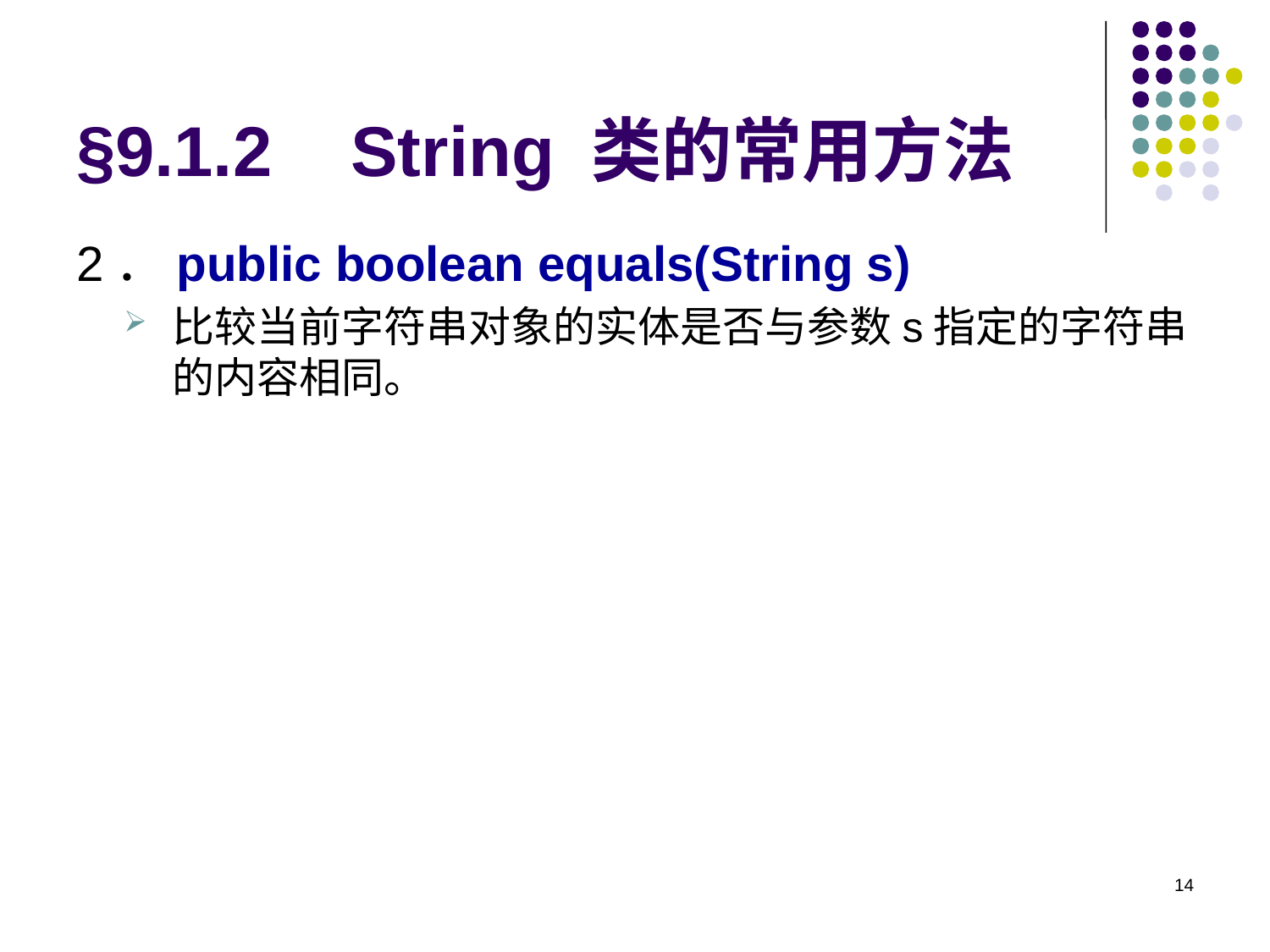

# §9.1.2    String 类的常用方法
2．public boolean equals(String s)
比较当前字符串对象的实体是否与参数s指定的字符串的内容相同。

14